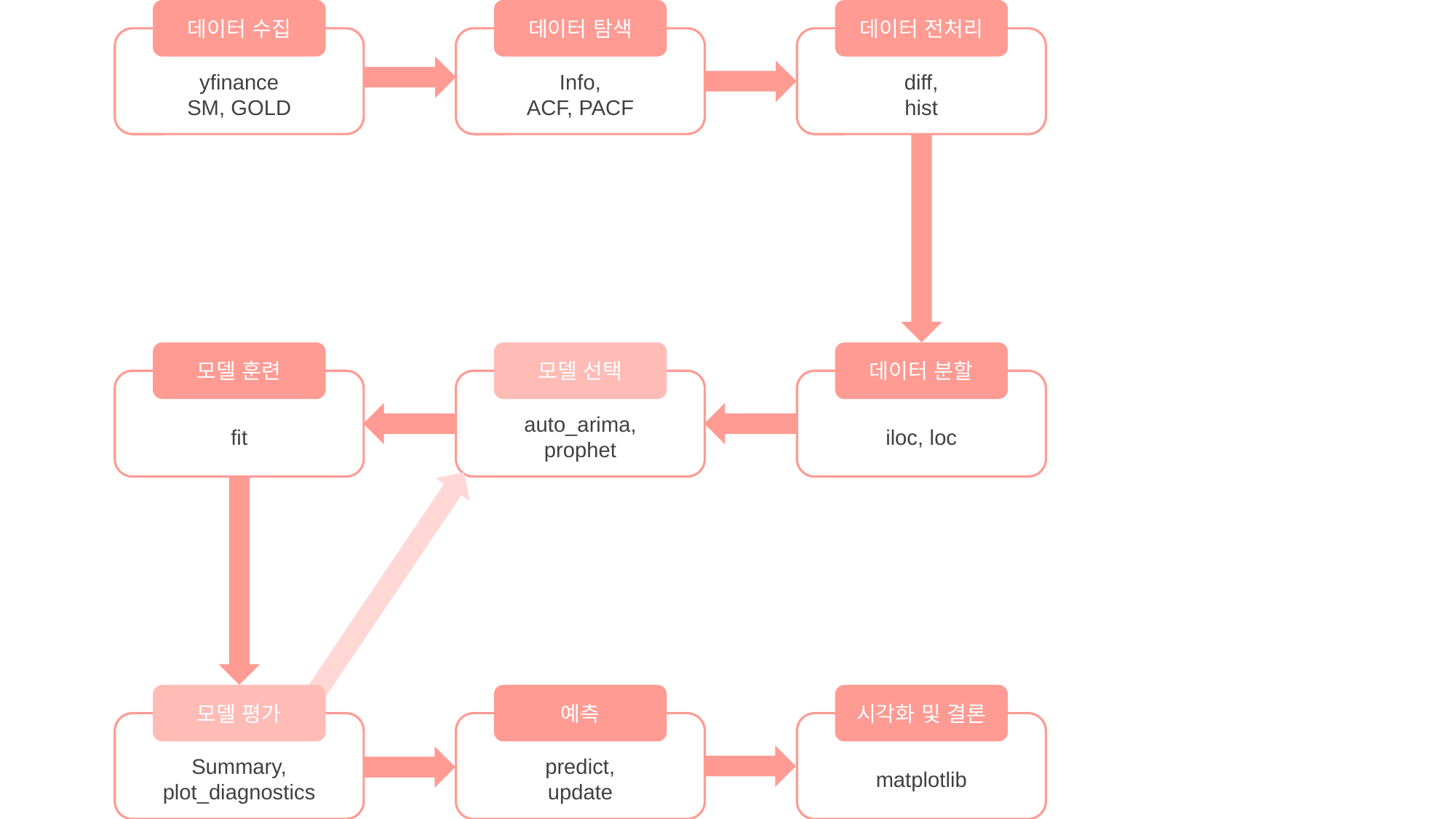

데이터 수집

yfinance
SM, GOLD
데이터 탐색

Info,
ACF, PACF
데이터 전처리

diff,
hist

모델 훈련

fit
모델 선택

auto_arima,
prophet
데이터 분할

iloc, loc

모델 평가

Summary,
plot_diagnostics
예측

predict,
update
시각화 및 결론

matplotlib